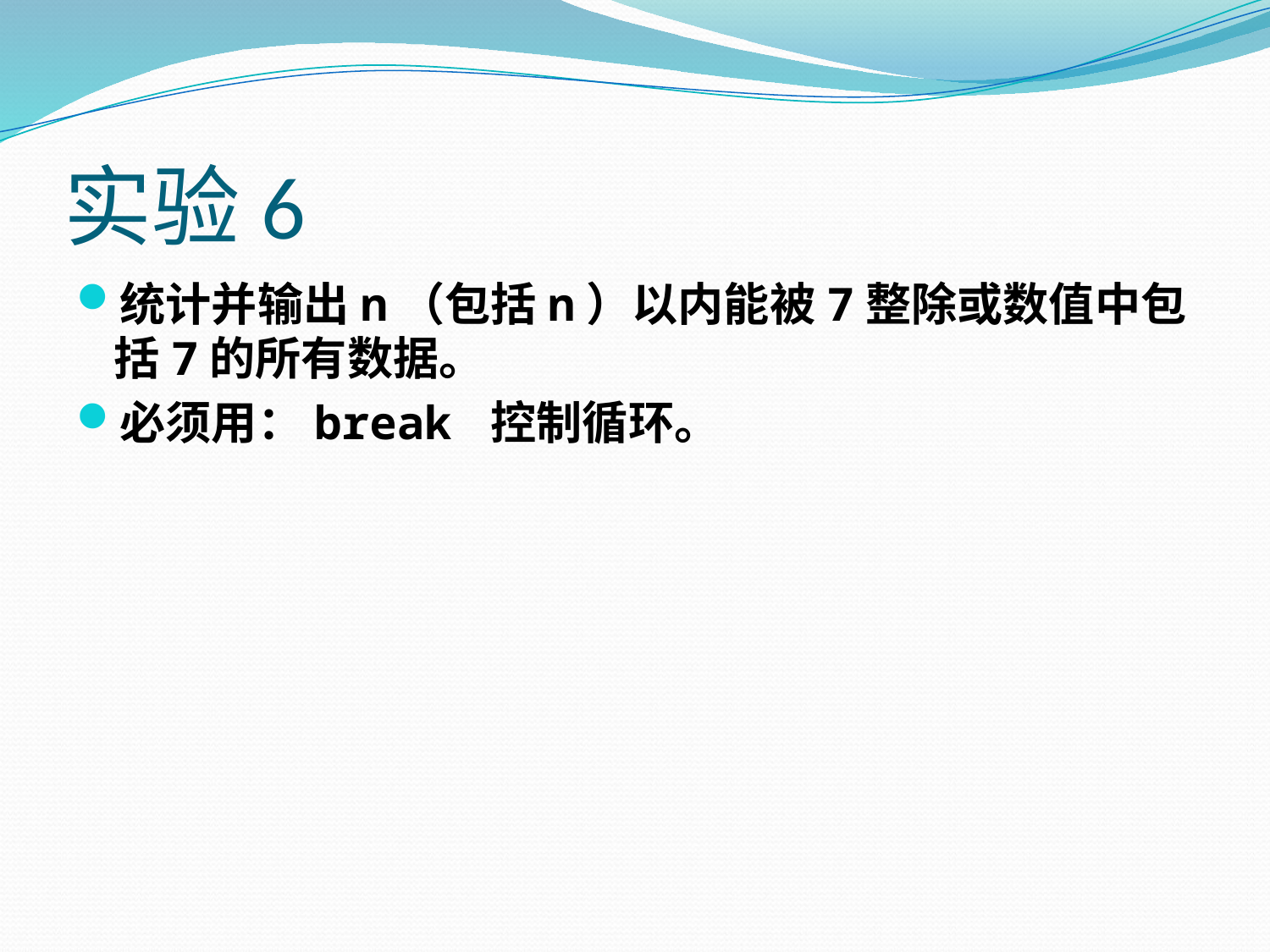

# 实验6
统计并输出n（包括n）以内能被7整除或数值中包括7的所有数据。
必须用：break 控制循环。